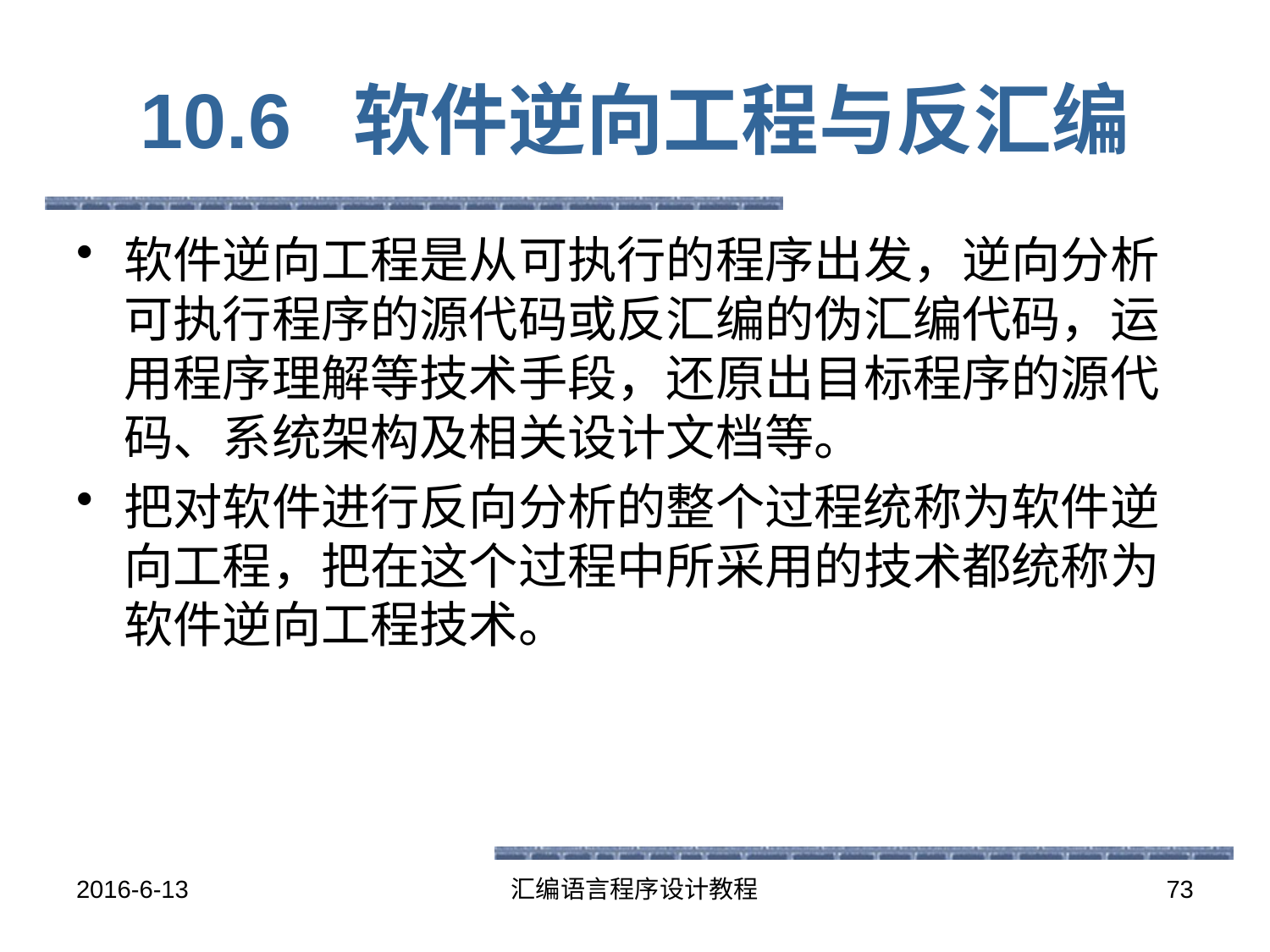

# 10.6  软件逆向工程与反汇编
软件逆向工程是从可执行的程序出发，逆向分析可执行程序的源代码或反汇编的伪汇编代码，运用程序理解等技术手段，还原出目标程序的源代码、系统架构及相关设计文档等。
把对软件进行反向分析的整个过程统称为软件逆向工程，把在这个过程中所采用的技术都统称为软件逆向工程技术。
2016-6-13
汇编语言程序设计教程
73